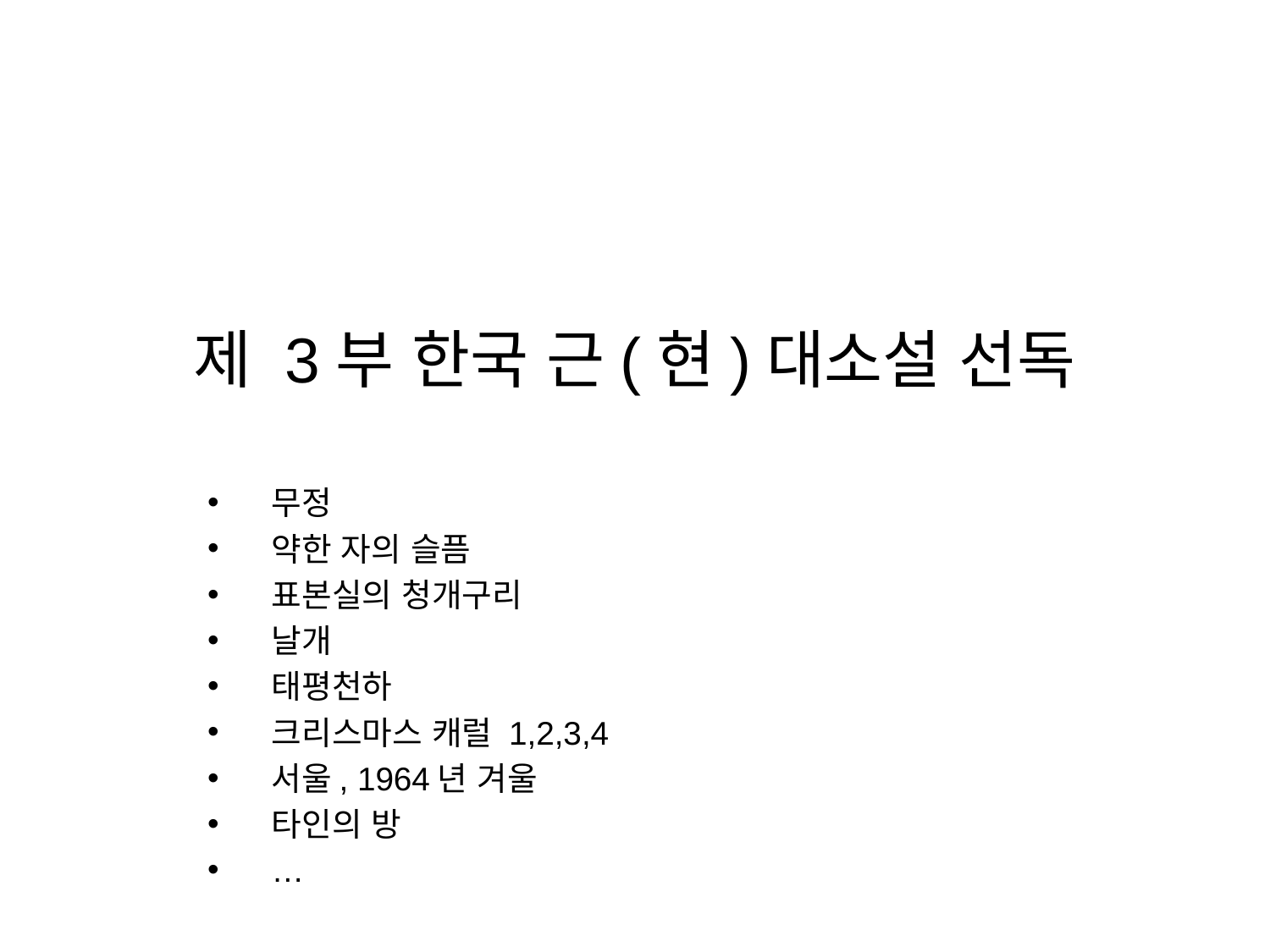

# 제 3부 한국 근(현)대소설 선독
무정
약한 자의 슬픔
표본실의 청개구리
날개
태평천하
크리스마스 캐럴 1,2,3,4
서울, 1964년 겨울
타인의 방
…